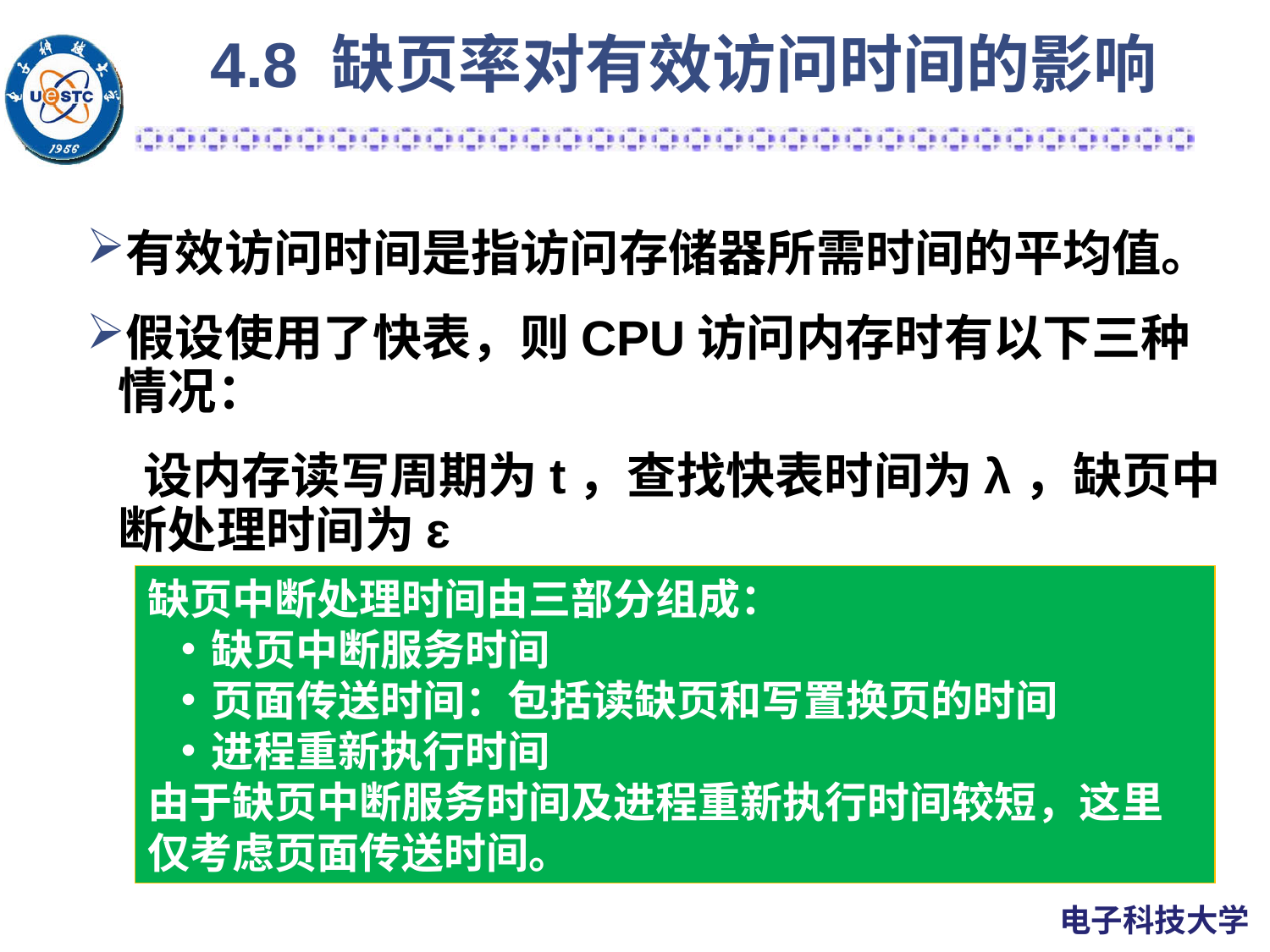

# 4.8 缺页率对有效访问时间的影响
有效访问时间是指访问存储器所需时间的平均值。
假设使用了快表，则CPU访问内存时有以下三种情况：
    设内存读写周期为t，查找快表时间为λ，缺页中断处理时间为ɛ

缺页中断处理时间由三部分组成：
缺页中断服务时间
页面传送时间：包括读缺页和写置换页的时间
进程重新执行时间
由于缺页中断服务时间及进程重新执行时间较短，这里仅考虑页面传送时间。